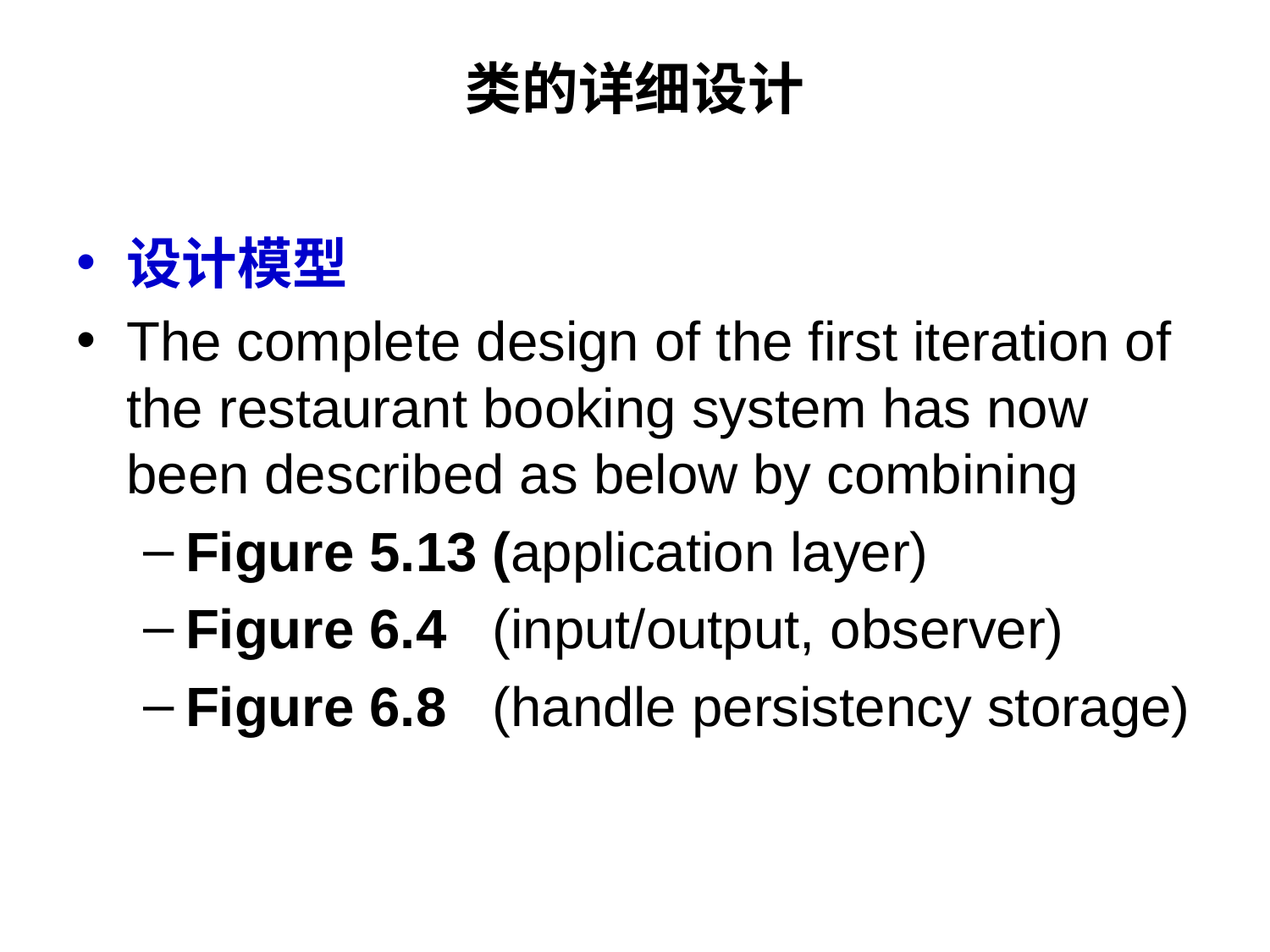

# 类的详细设计
设计模型
The complete design of the first iteration of the restaurant booking system has now been described as below by combining
Figure 5.13 (application layer)
Figure 6.4   (input/output, observer)
Figure 6.8   (handle persistency storage)